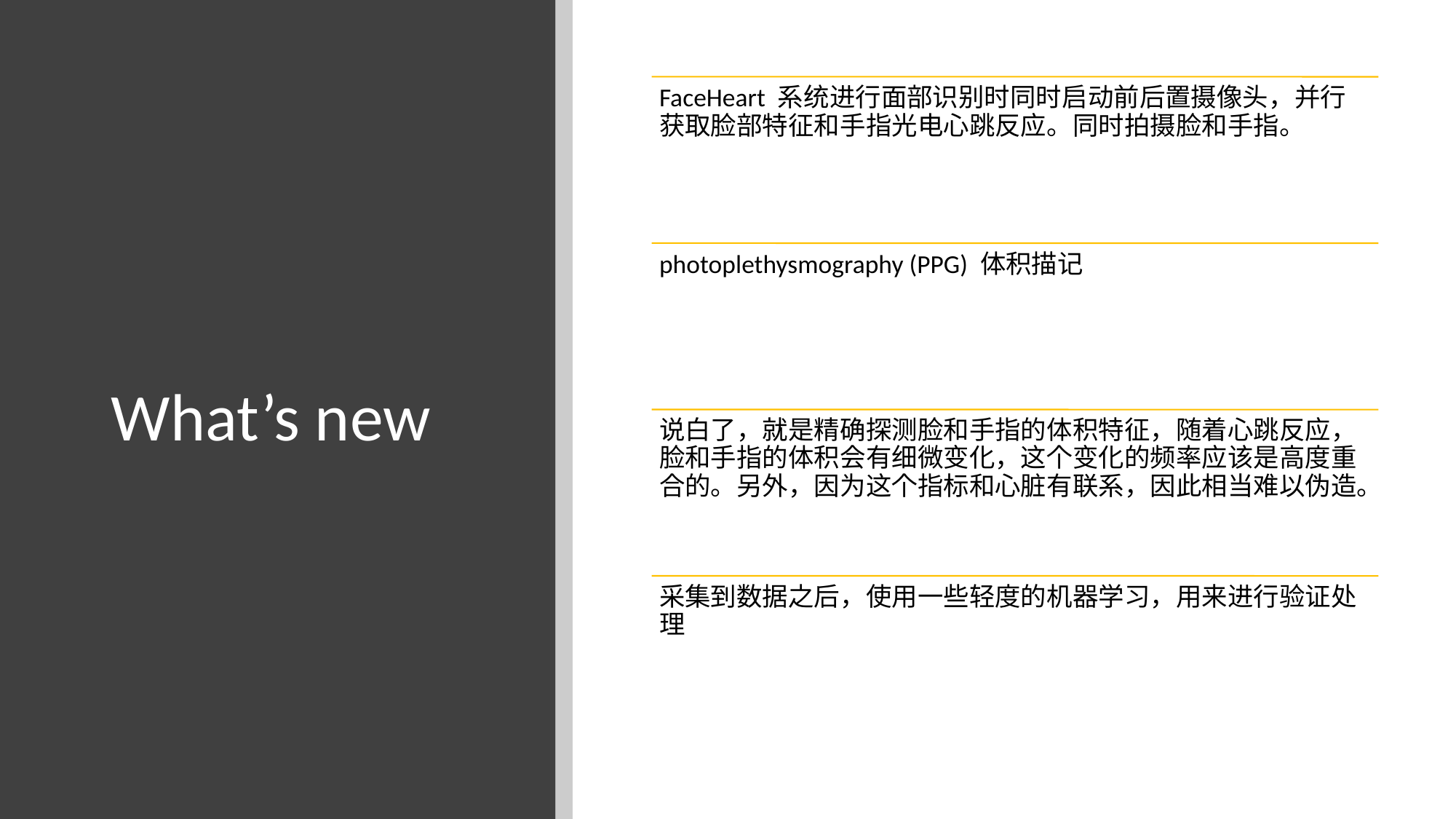

FaceHeart 系统进行面部识别时同时启动前后置摄像头，并行获取脸部特征和手指光电心跳反应。同时拍摄脸和手指。
photoplethysmography (PPG) 体积描记
说白了，就是精确探测脸和手指的体积特征，随着心跳反应，脸和手指的体积会有细微变化，这个变化的频率应该是高度重合的。另外，因为这个指标和心脏有联系，因此相当难以伪造。
采集到数据之后，使用一些轻度的机器学习，用来进行验证处理
# What’s new